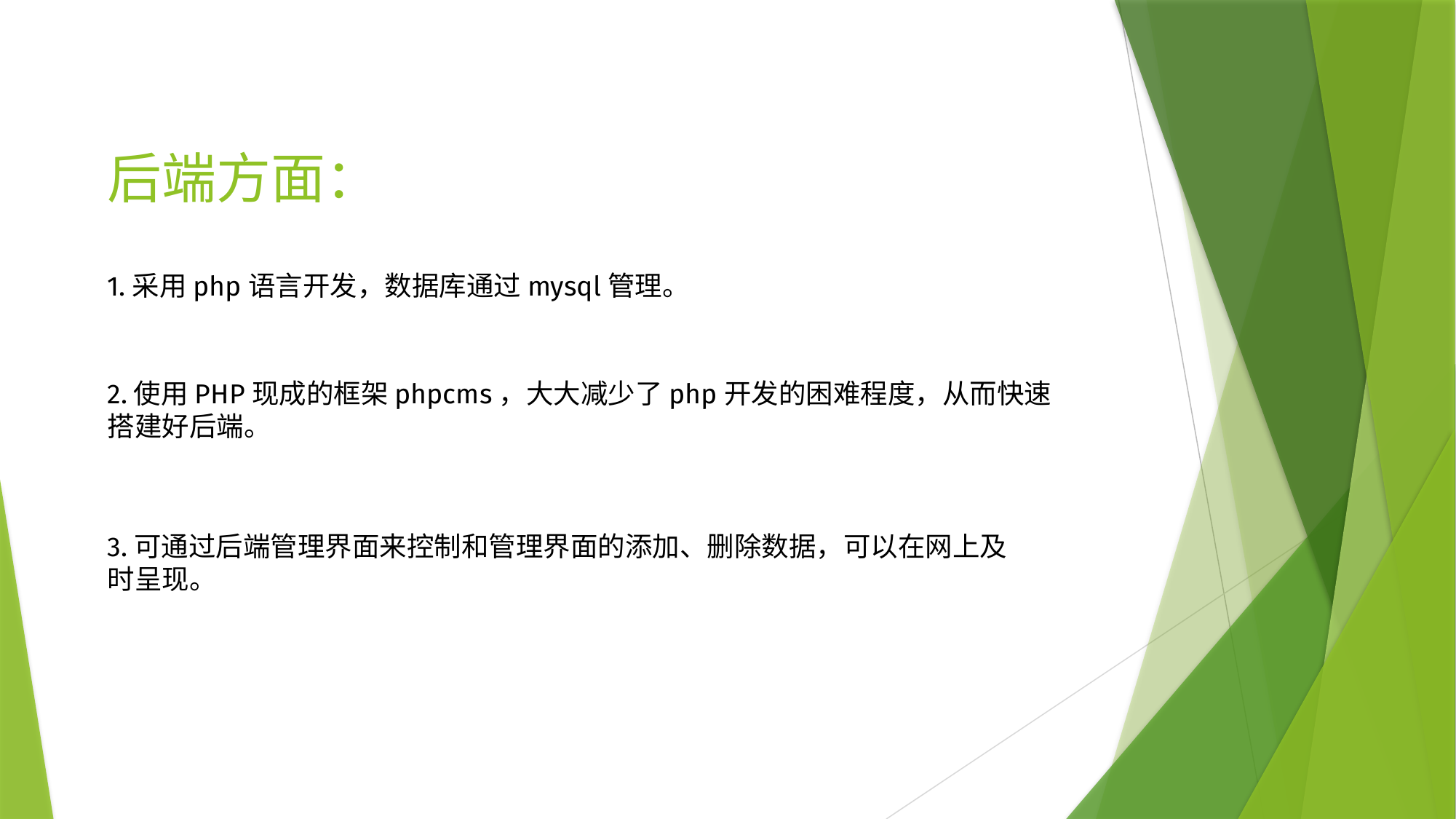

# 后端方面：

1.采用php语言开发，数据库通过mysql管理。
2.使用PHP现成的框架phpcms，大大减少了php开发的困难程度，从而快速搭建好后端。
3.可通过后端管理界面来控制和管理界面的添加、删除数据，可以在网上及时呈现。